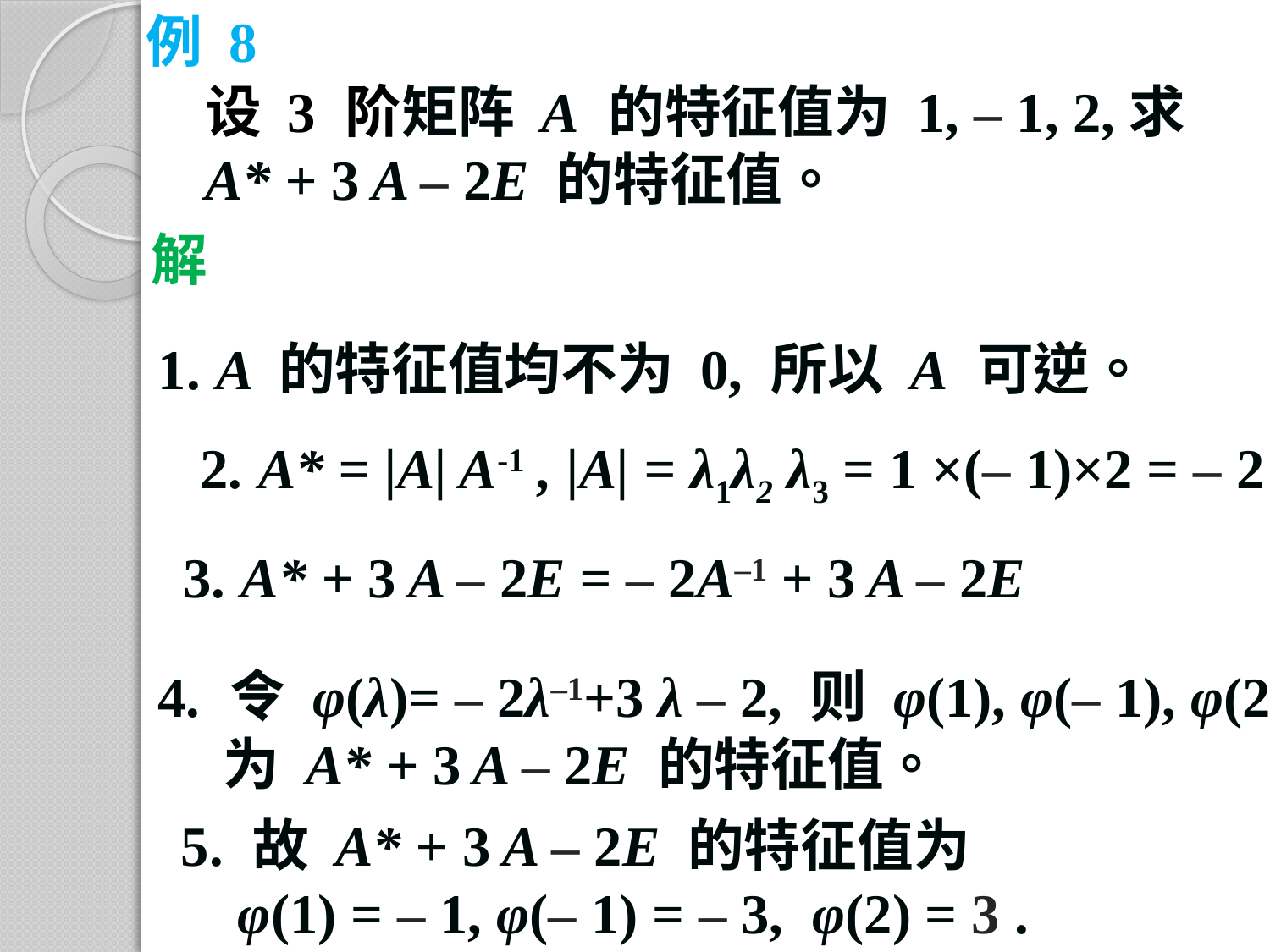

例 8
设 3 阶矩阵 A 的特征值为 1, – 1, 2,求
A* + 3 A – 2E 的特征值。
解
1. A 的特征值均不为 0, 所以 A 可逆。
2. A* = |A| A-1 , |A| = λ1λ2 λ3 = 1 ×(– 1)×2 = – 2
3. A* + 3 A – 2E = – 2A–1 + 3 A – 2E
4. 令 φ(λ)= – 2λ–1+3 λ – 2, 则 φ(1), φ(– 1), φ(2)
    为 A* + 3 A – 2E 的特征值。
5. 故 A* + 3 A – 2E 的特征值为
    φ(1) = – 1, φ(– 1) = – 3,  φ(2) = 3 .